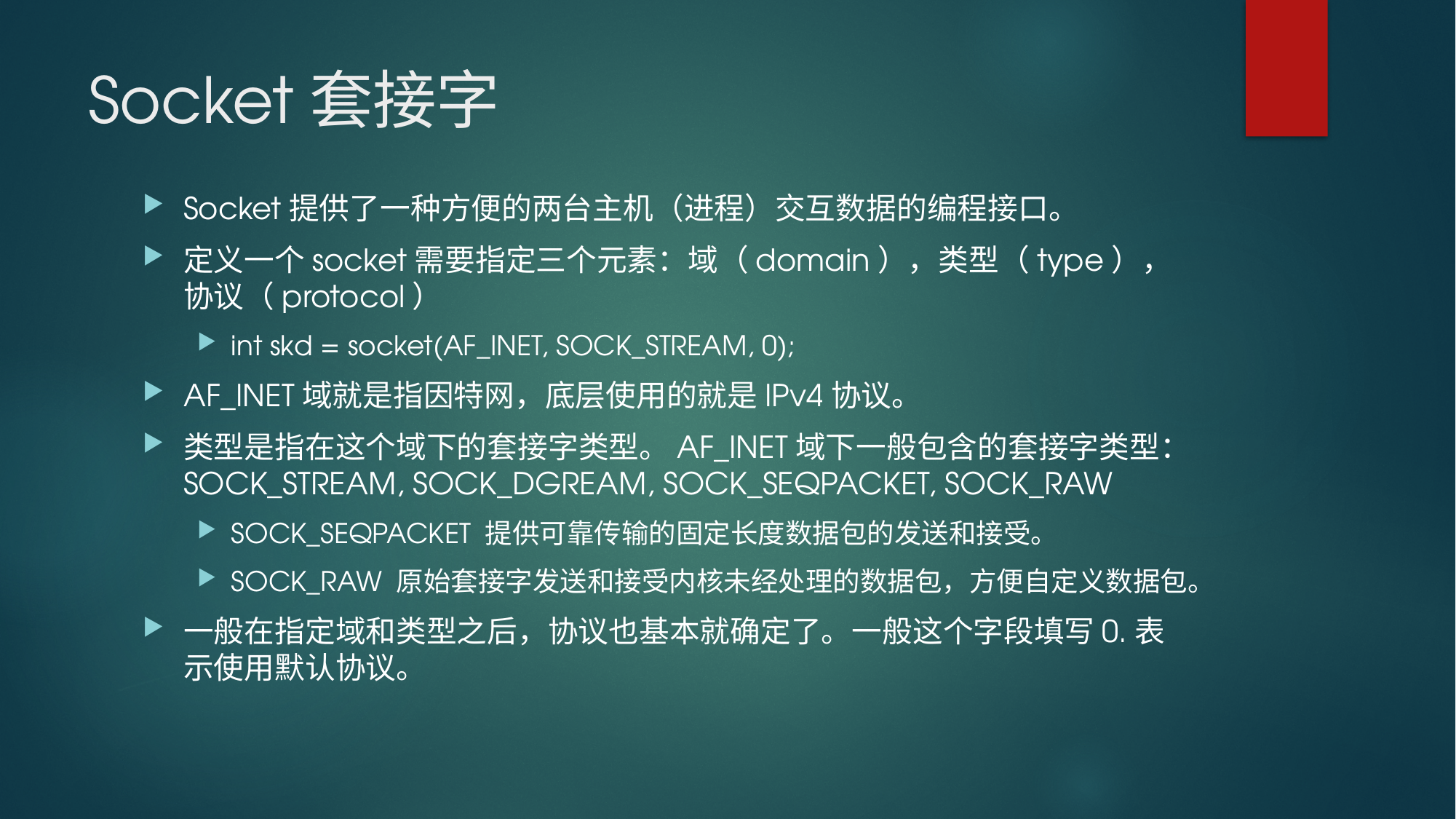

# Socket套接字
Socket提供了一种方便的两台主机（进程）交互数据的编程接口。
定义一个socket需要指定三个元素：域（domain），类型（type），协议（protocol）
int skd = socket(AF_INET, SOCK_STREAM, 0);
AF_INET域就是指因特网，底层使用的就是IPv4协议。
类型是指在这个域下的套接字类型。AF_INET域下一般包含的套接字类型：SOCK_STREAM, SOCK_DGREAM, SOCK_SEQPACKET, SOCK_RAW
SOCK_SEQPACKET 提供可靠传输的固定长度数据包的发送和接受。
SOCK_RAW 原始套接字发送和接受内核未经处理的数据包，方便自定义数据包。
一般在指定域和类型之后，协议也基本就确定了。一般这个字段填写0.表示使用默认协议。